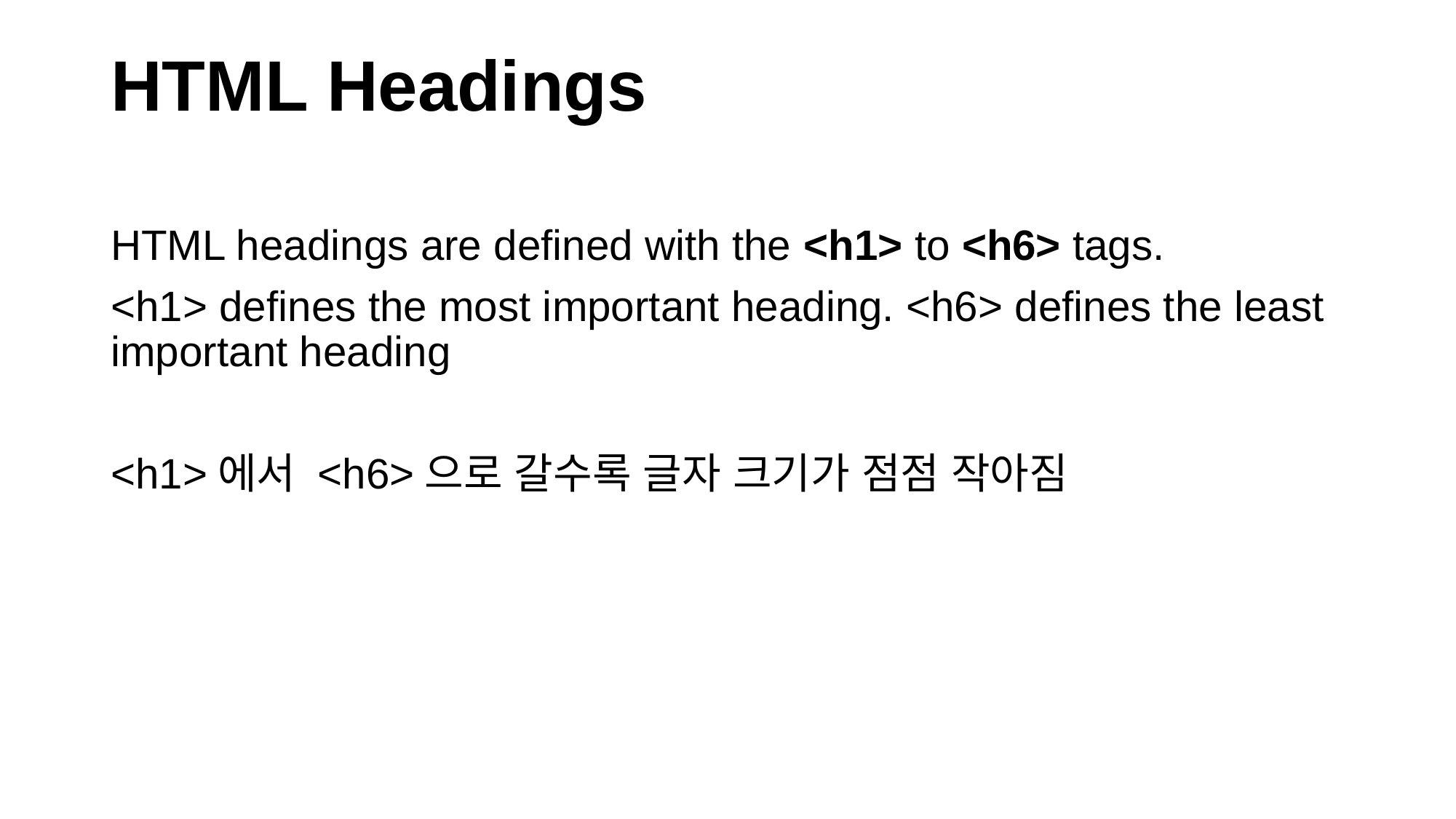

# HTML Headings
HTML headings are defined with the <h1> to <h6> tags.
<h1> defines the most important heading. <h6> defines the least important heading

<h1>에서 <h6>으로 갈수록 글자 크기가 점점 작아짐